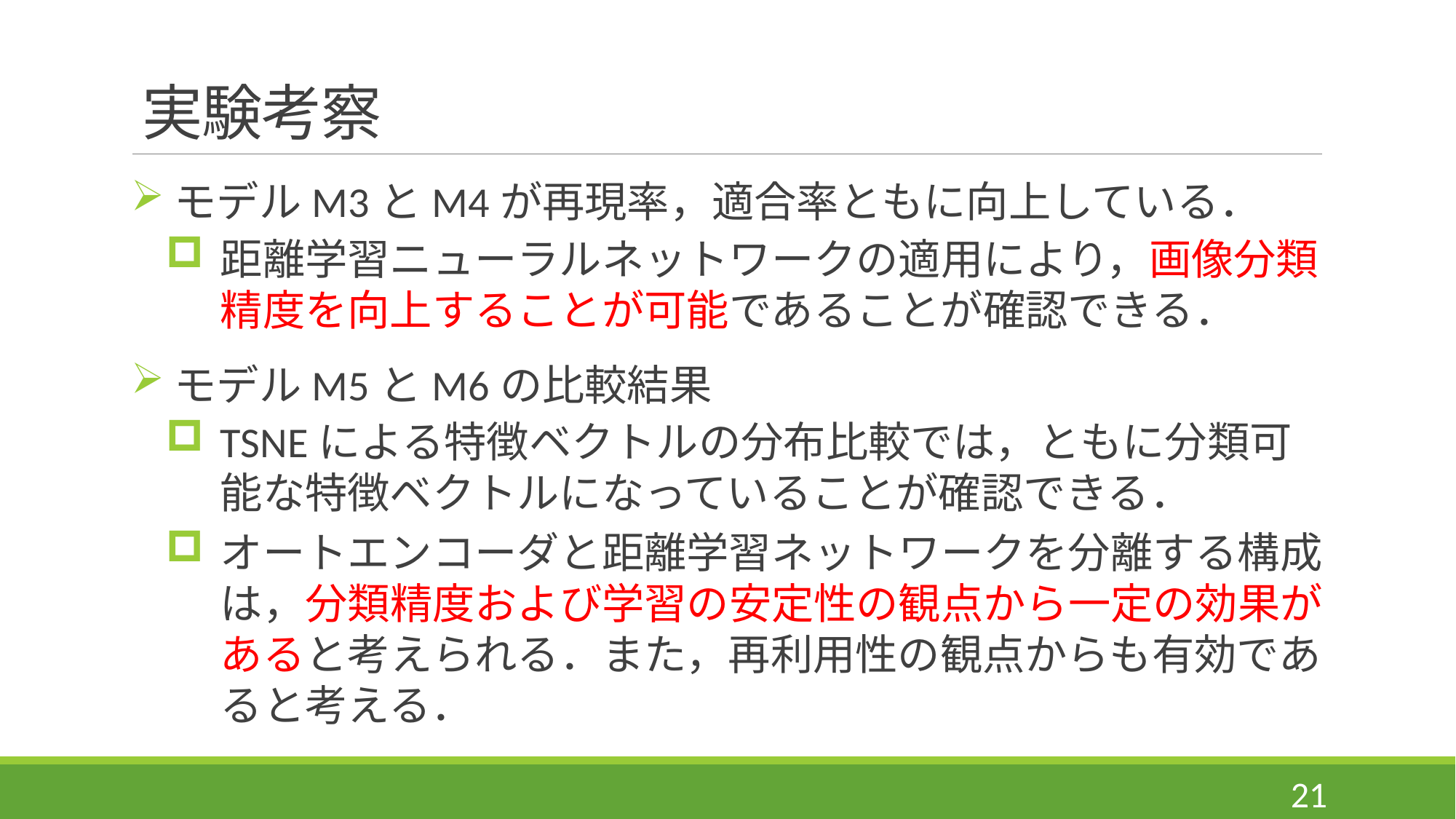

# 実験考察
モデルM3とM4が再現率，適合率ともに向上している．
距離学習ニューラルネットワークの適用により，画像分類精度を向上することが可能であることが確認できる．
モデルM5とM6の比較結果
TSNEによる特徴ベクトルの分布比較では，ともに分類可能な特徴ベクトルになっていることが確認できる．
オートエンコーダと距離学習ネットワークを分離する構成は，分類精度および学習の安定性の観点から一定の効果があると考えられる．また，再利用性の観点からも有効であると考える．

21